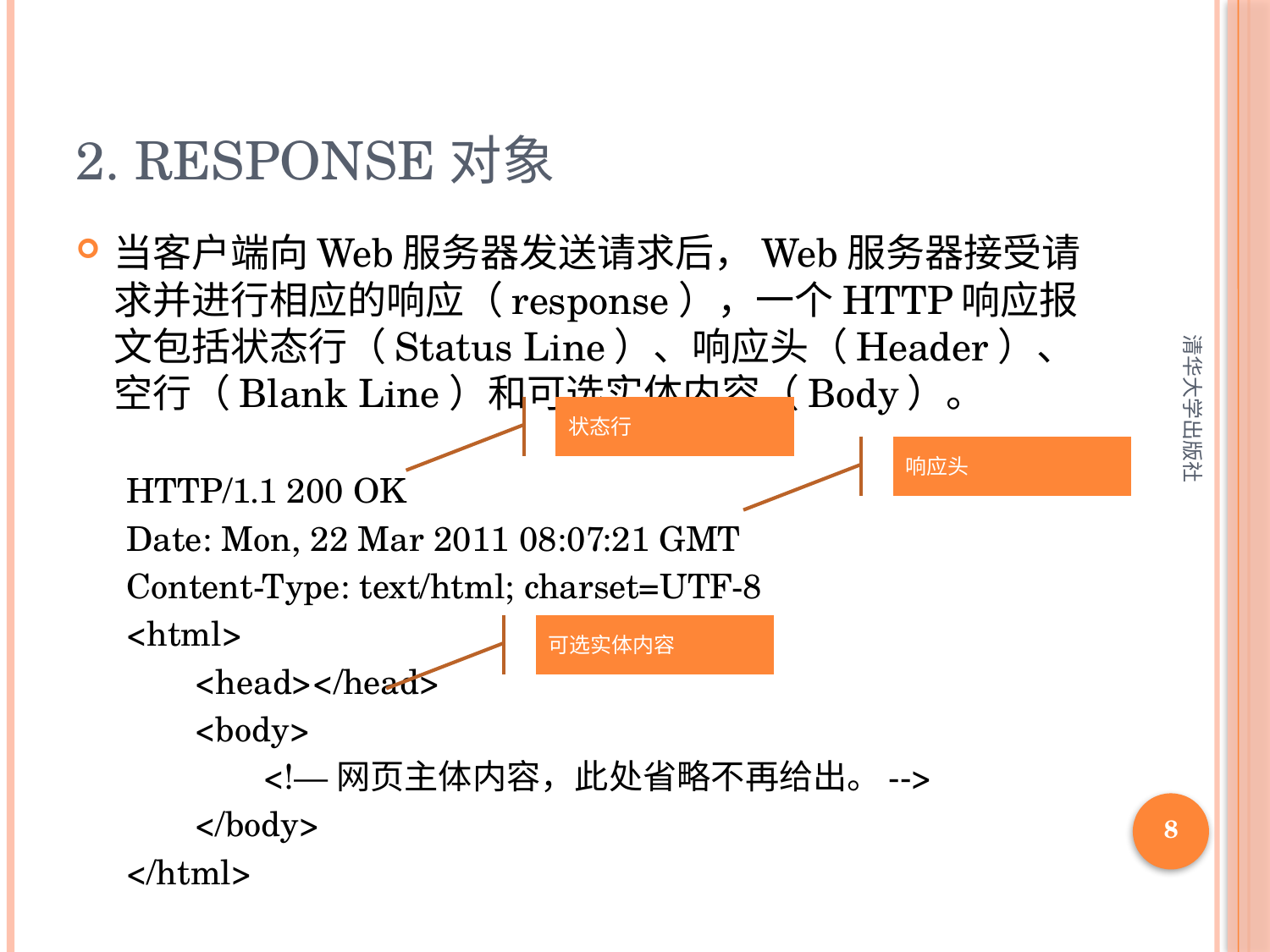

# 2. response对象
当客户端向Web服务器发送请求后，Web服务器接受请求并进行相应的响应（response），一个HTTP响应报文包括状态行（Status Line）、响应头（Header）、空行（Blank Line）和可选实体内容（Body）。

HTTP/1.1 200 OK
Date: Mon, 22 Mar 2011 08:07:21 GMT
Content-Type: text/html; charset=UTF-8
<html>
      <head></head>
      <body>
            <!—网页主体内容，此处省略不再给出。-->
      </body>
</html>
状态行
响应头
清华大学出版社
可选实体内容
8